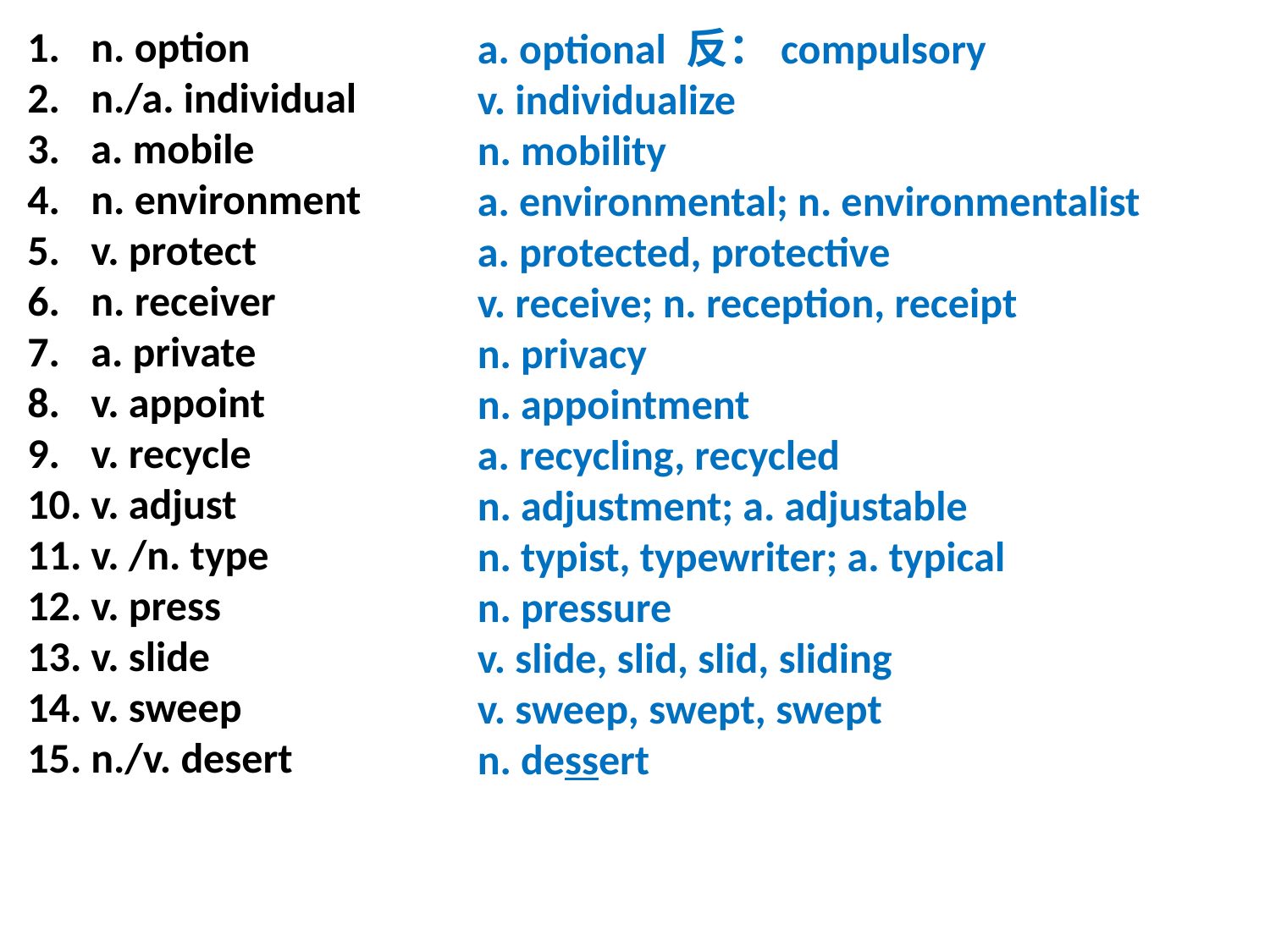

a. optional 反：compulsory
v. individualize
n. mobility
a. environmental; n. environmentalist
a. protected, protective
v. receive; n. reception, receipt
n. privacy
n. appointment
a. recycling, recycled
n. adjustment; a. adjustable
n. typist, typewriter; a. typical
n. pressure
v. slide, slid, slid, sliding
v. sweep, swept, swept
n. dessert
n. option
n./a. individual
a. mobile
n. environment
v. protect
n. receiver
a. private
v. appoint
v. recycle
v. adjust
v. /n. type
v. press
v. slide
v. sweep
n./v. desert